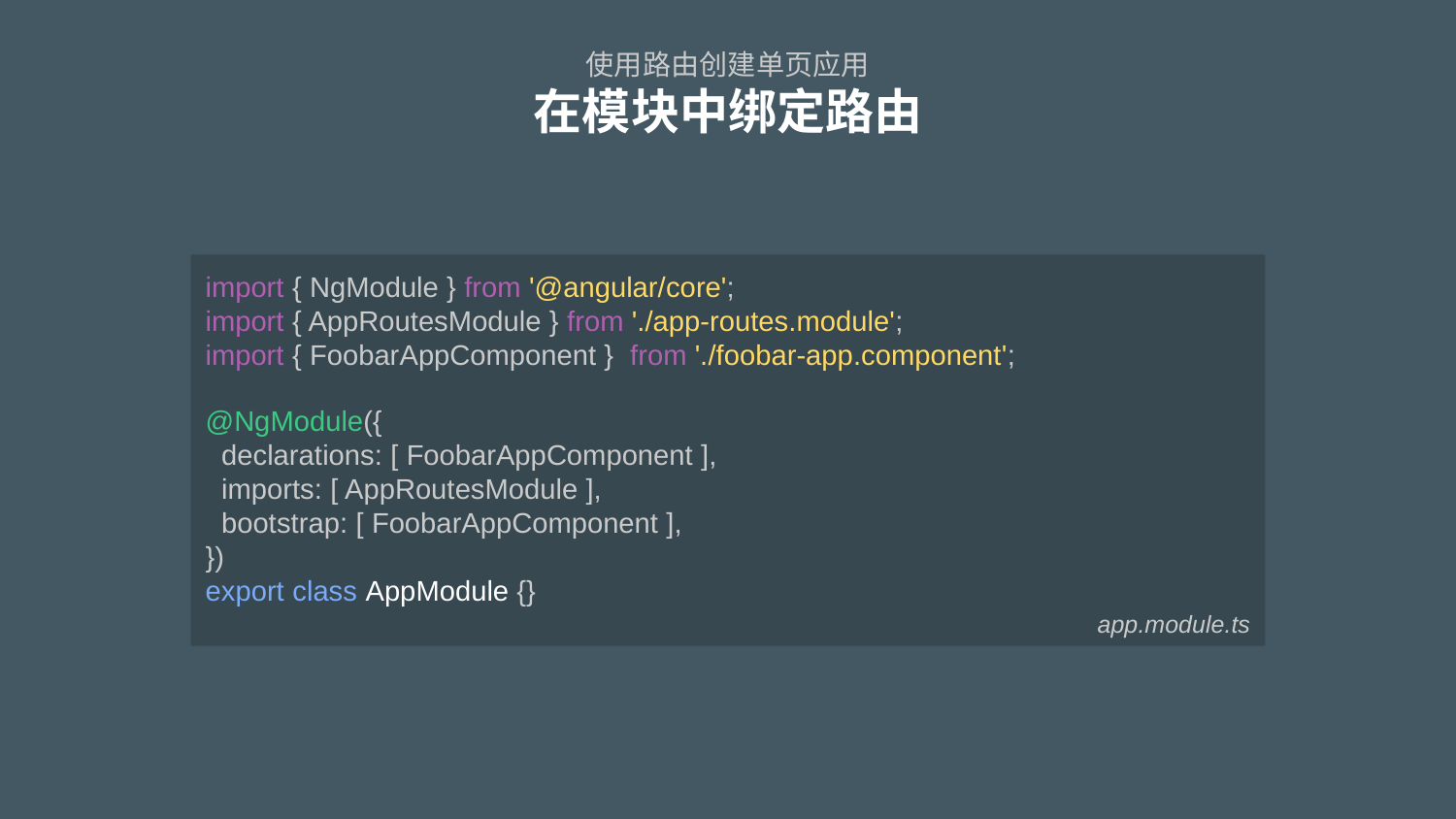

# 使用路由创建单页应用 在模块中绑定路由
import { NgModule } from '@angular/core';
import { AppRoutesModule } from './app-routes.module';
import { FoobarAppComponent }  from './foobar-app.component';
@NgModule({
  declarations: [ FoobarAppComponent ],
  imports: [ AppRoutesModule ],
  bootstrap: [ FoobarAppComponent ],
})
export class AppModule {}

app.module.ts